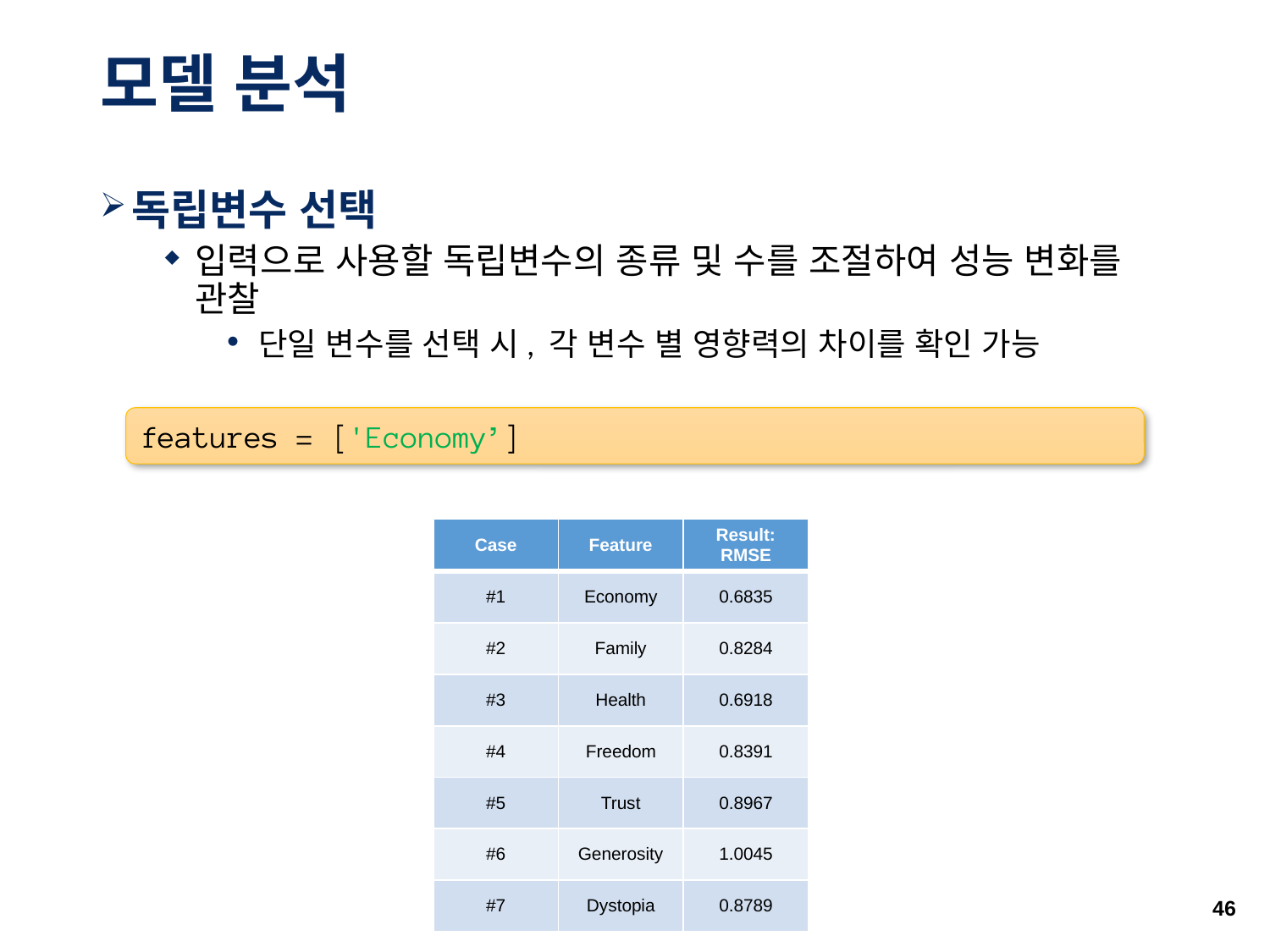

# 모델 분석
독립변수 선택
입력으로 사용할 독립변수의 종류 및 수를 조절하여 성능 변화를 관찰
단일 변수를 선택 시, 각 변수 별 영향력의 차이를 확인 가능
features = ['Economy’]
| Case | Feature | Result: RMSE |
| --- | --- | --- |
| #1 | Economy | 0.6835 |
| #2 | Family | 0.8284 |
| #3 | Health | 0.6918 |
| #4 | Freedom | 0.8391 |
| #5 | Trust | 0.8967 |
| #6 | Generosity | 1.0045 |
| #7 | Dystopia | 0.8789 |
46